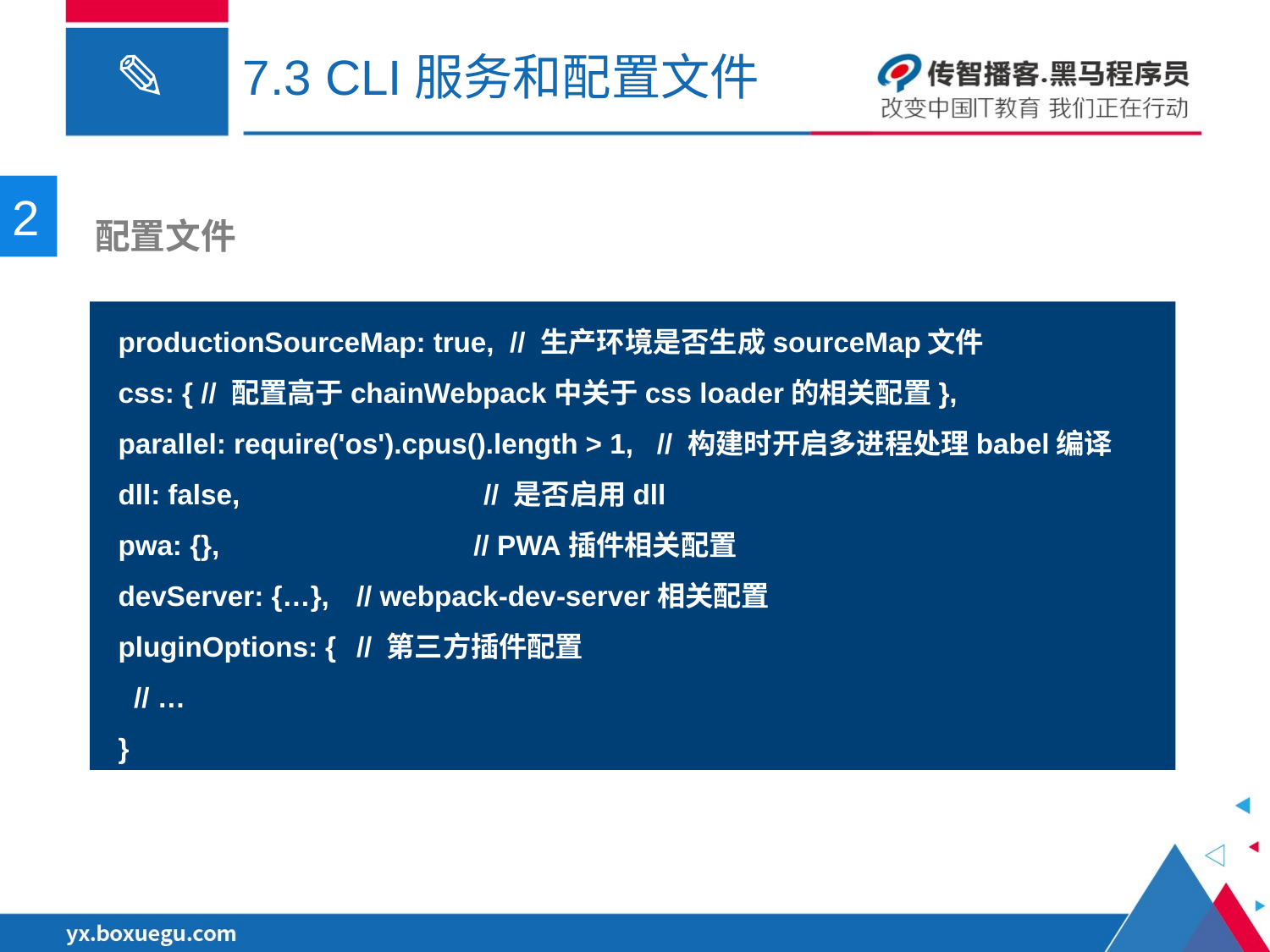

# 7.3 CLI服务和配置文件

2
  配置文件
  productionSourceMap: true,  // 生产环境是否生成sourceMap文件
  css: { // 配置高于chainWebpack中关于css loader的相关配置},
  parallel: require('os').cpus().length > 1,   // 构建时开启多进程处理babel编译
  dll: false,        		// 是否启用dll
  pwa: {},            	               // PWA插件相关配置
  devServer: {…},   	// webpack-dev-server相关配置
  pluginOptions: {  	// 第三方插件配置
    // …
  }